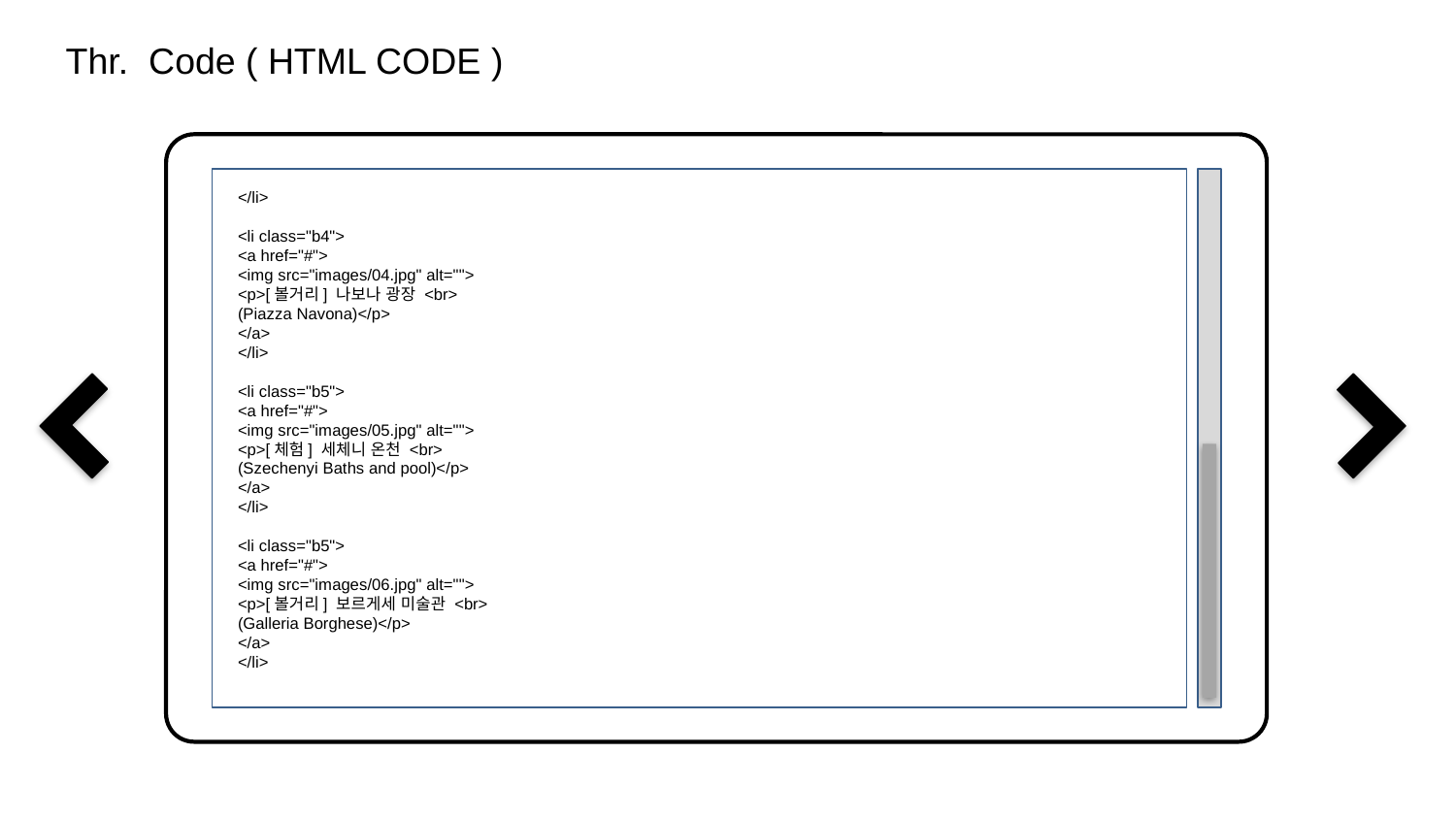

Thr.  Code ( HTML CODE )

</li>
<li class="b4">
<a href="#">
<img src="images/04.jpg" alt="">
<p>[볼거리] 나보나 광장 <br>
(Piazza Navona)</p>
</a>
</li>
<li class="b5">
<a href="#">
<img src="images/05.jpg" alt="">
<p>[체험] 세체니 온천 <br>
(Szechenyi Baths and pool)</p>
</a>
</li>
<li class="b5">
<a href="#">
<img src="images/06.jpg" alt="">
<p>[볼거리] 보르게세 미술관 <br>
(Galleria Borghese)</p>
</a>
</li>